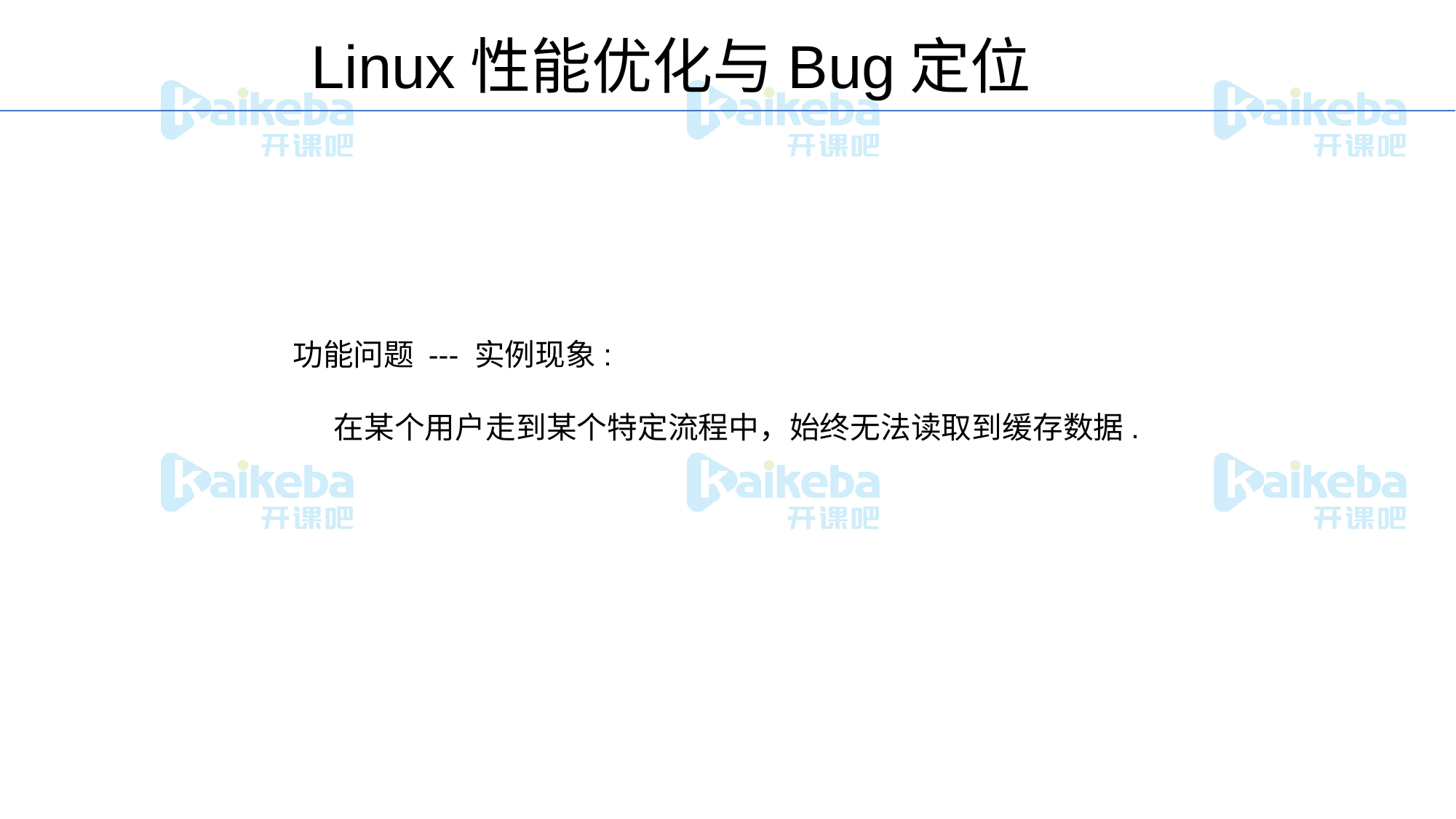

Linux性能优化与Bug定位
功能问题 --- 实例现象:

     在某个用户走到某个特定流程中，始终无法读取到缓存数据.